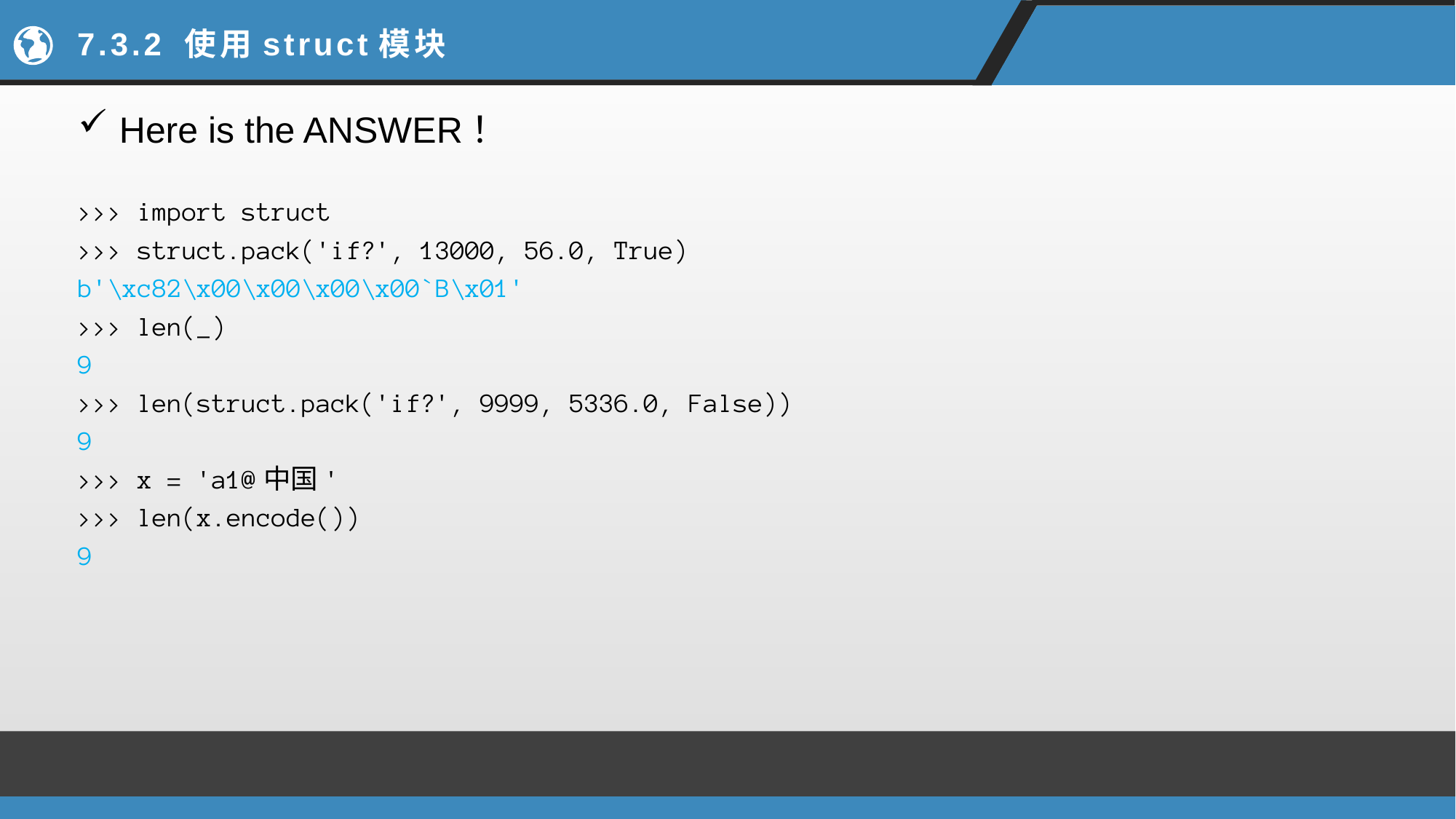

# 7.3.2 使用struct模块

Here is the ANSWER！

>>> import struct
>>> struct.pack('if?', 13000, 56.0, True)
b'\xc82\x00\x00\x00\x00`B\x01'
>>> len(_)
9
>>> len(struct.pack('if?', 9999, 5336.0, False))
9
>>> x = 'a1@中国'
>>> len(x.encode())
9